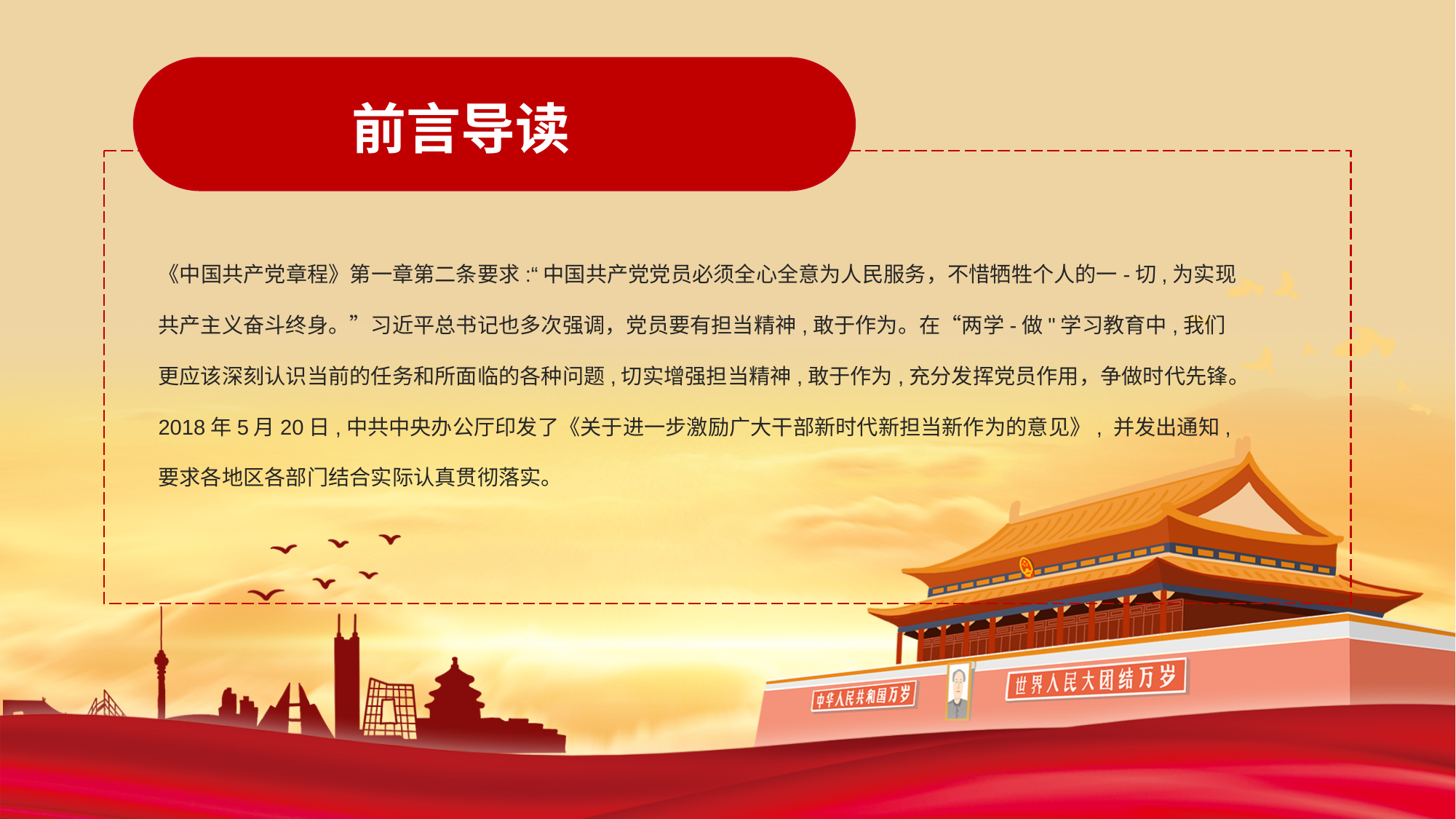

前言导读

《中国共产党章程》第一章第二条要求:“中国共产党党员必须全心全意为人民服务，不惜牺牲个人的一-切,为实现共产主义奋斗终身。”习近平总书记也多次强调，党员要有担当精神,敢于作为。在“两学-做"学习教育中,我们更应该深刻认识当前的任务和所面临的各种问题,切实增强担当精神,敢于作为,充分发挥党员作用，争做时代先锋。2018年5月20日,中共中央办公厅印发了《关于进一步激励广大干部新时代新担当新作为的意见》, 并发出通知,要求各地区各部门结合实际认真贯彻落实。